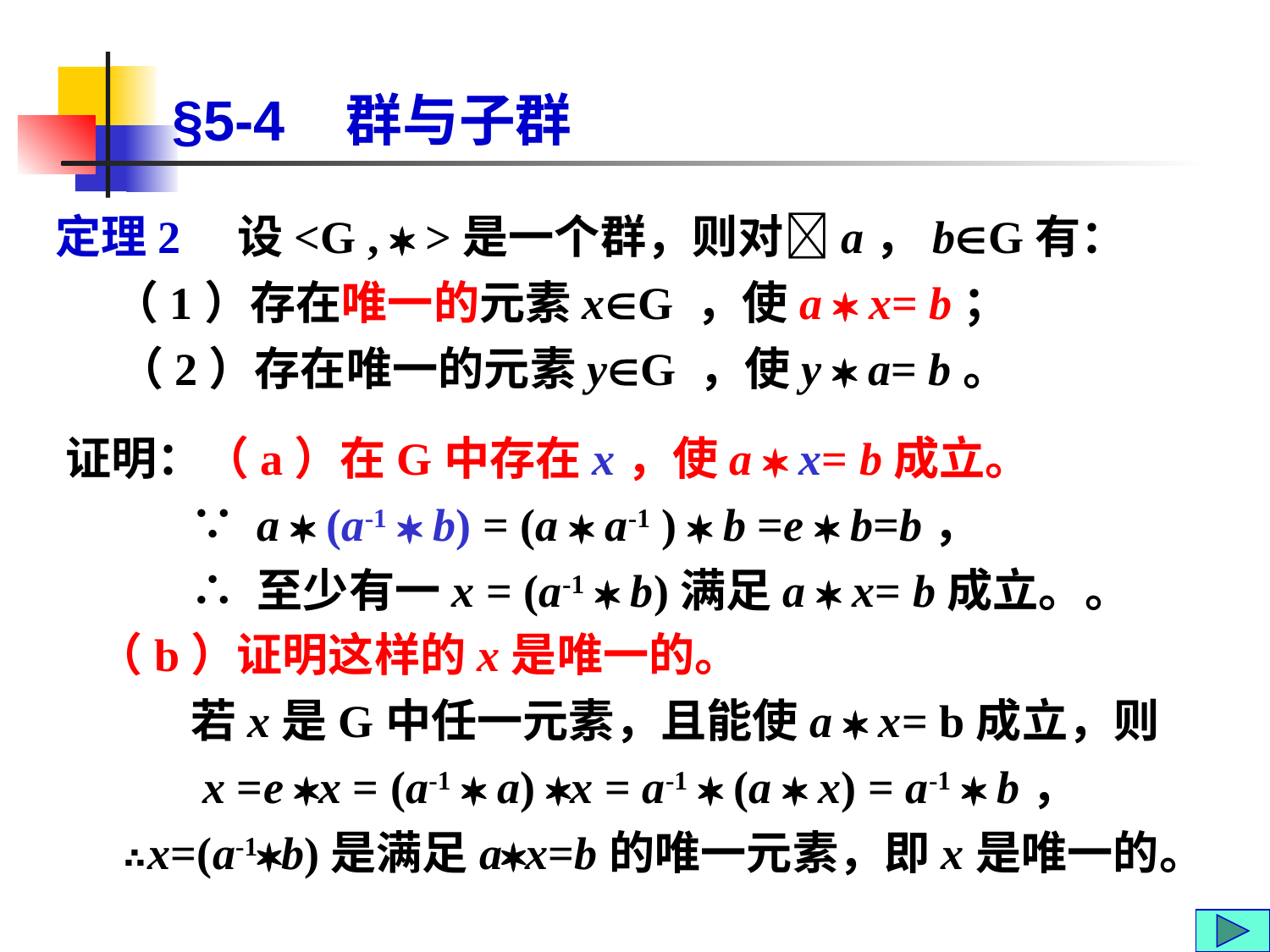

# §5-4   群与子群
定理2    设<G , ∗ >是一个群，则对∀a，b∈G有：
 （1）存在唯一的元素x∈G ，使a ∗ x= b；
     （2）存在唯一的元素y∈G ，使y ∗ a= b。
证明：（a）在G中存在x，使a ∗ x= b成立。
            ∵ a ∗ (a-1 ∗ b) = (a ∗ a-1 ) ∗ b =e ∗ b=b，
            ∴ 至少有一x = (a-1 ∗ b)满足a ∗ x= b成立。。
  （b）证明这样的x是唯一的。
           若x是G中任一元素，且能使a ∗ x= b成立，则
            x =e ∗x = (a-1 ∗ a) ∗x = a-1 ∗ (a ∗ x) = a-1 ∗ b，
     ∴x=(a-1∗b)是满足a∗x=b的唯一元素，即x是唯一的。
27